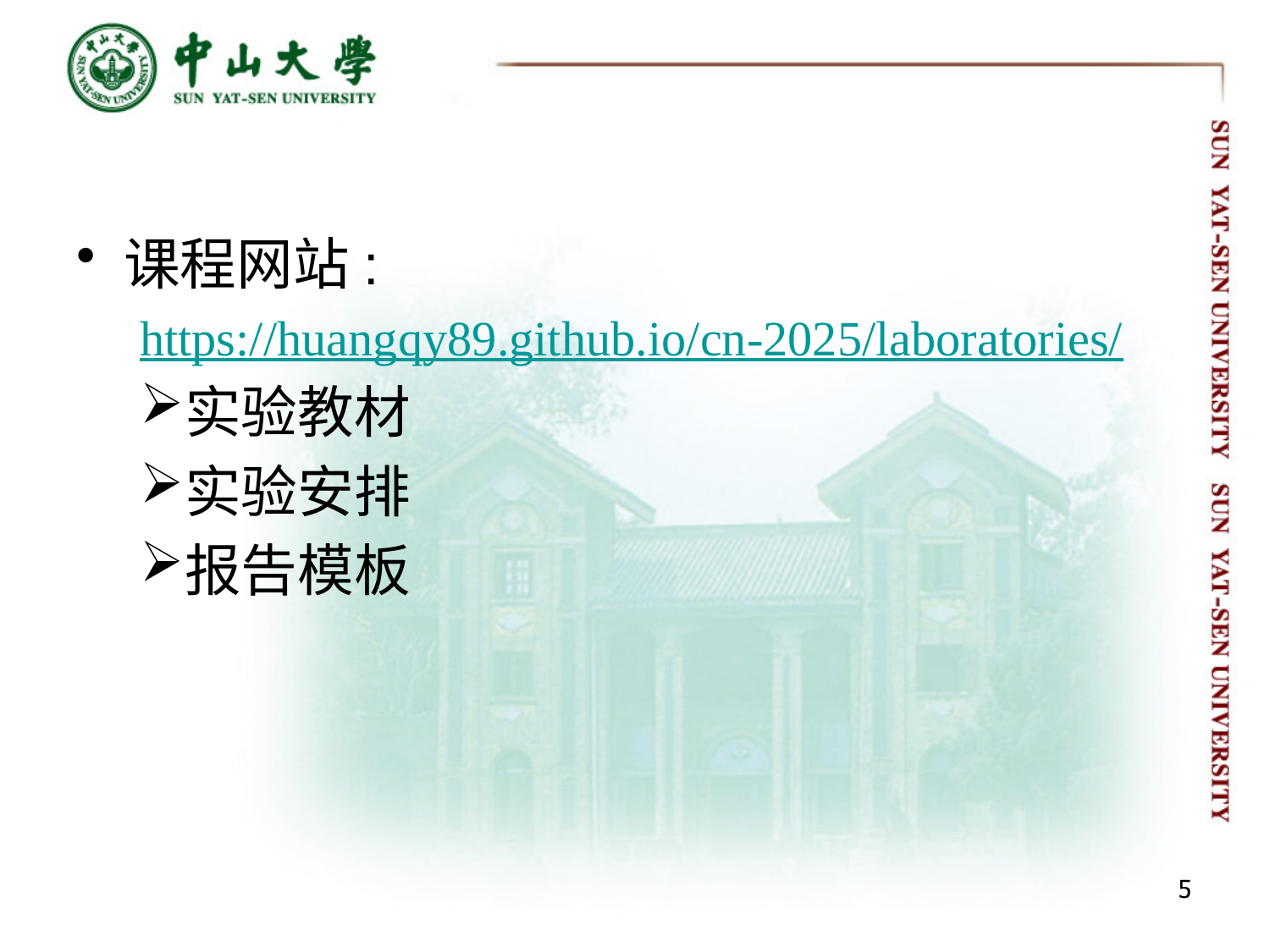

#
课程网站:
https://huangqy89.github.io/cn-2025/laboratories/
实验教材
实验安排
报告模板

5